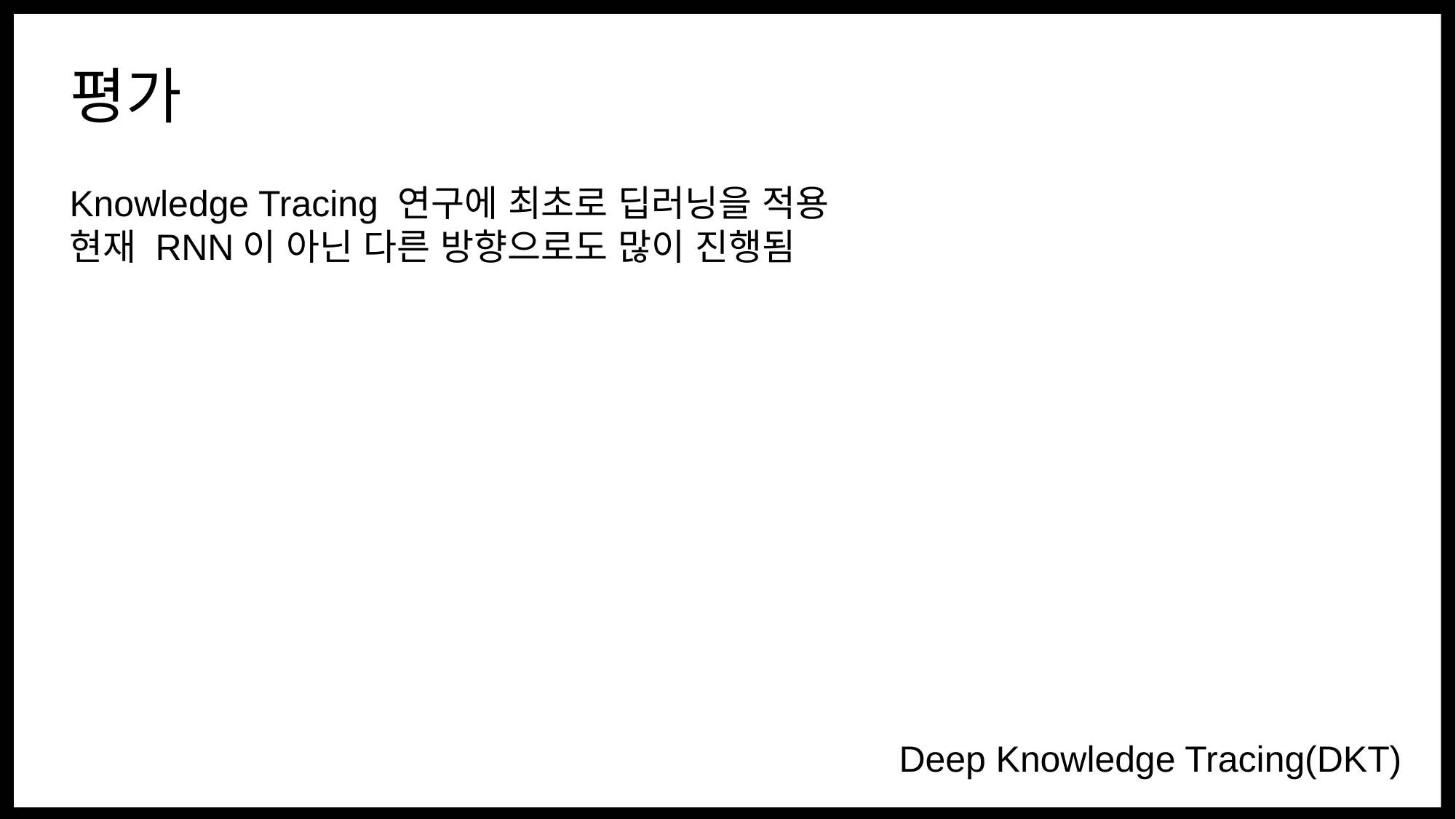

평가
Knowledge Tracing 연구에 최초로 딥러닝을 적용
현재 RNN이 아닌 다른 방향으로도 많이 진행됨

Deep Knowledge Tracing(DKT)